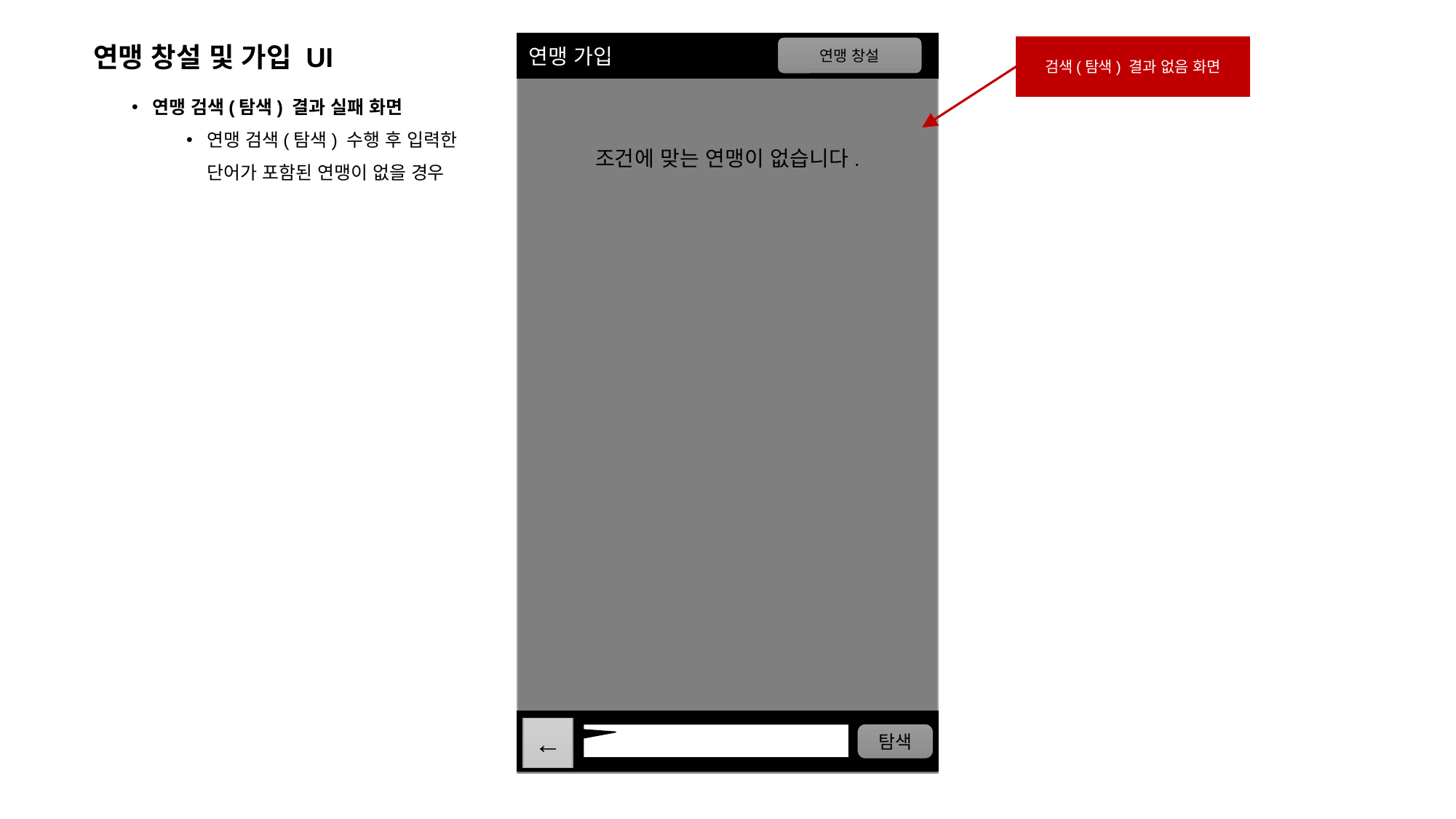

조건에 맞는 연맹이 없습니다.

연맹 가입
연맹 창설 및 가입 UI
연맹 창설
검색(탐색) 결과 없음 화면
연맹 검색(탐색) 결과 실패 화면
연맹 검색(탐색) 수행 후 입력한 단어가 포함된 연맹이 없을 경우

←
탐색